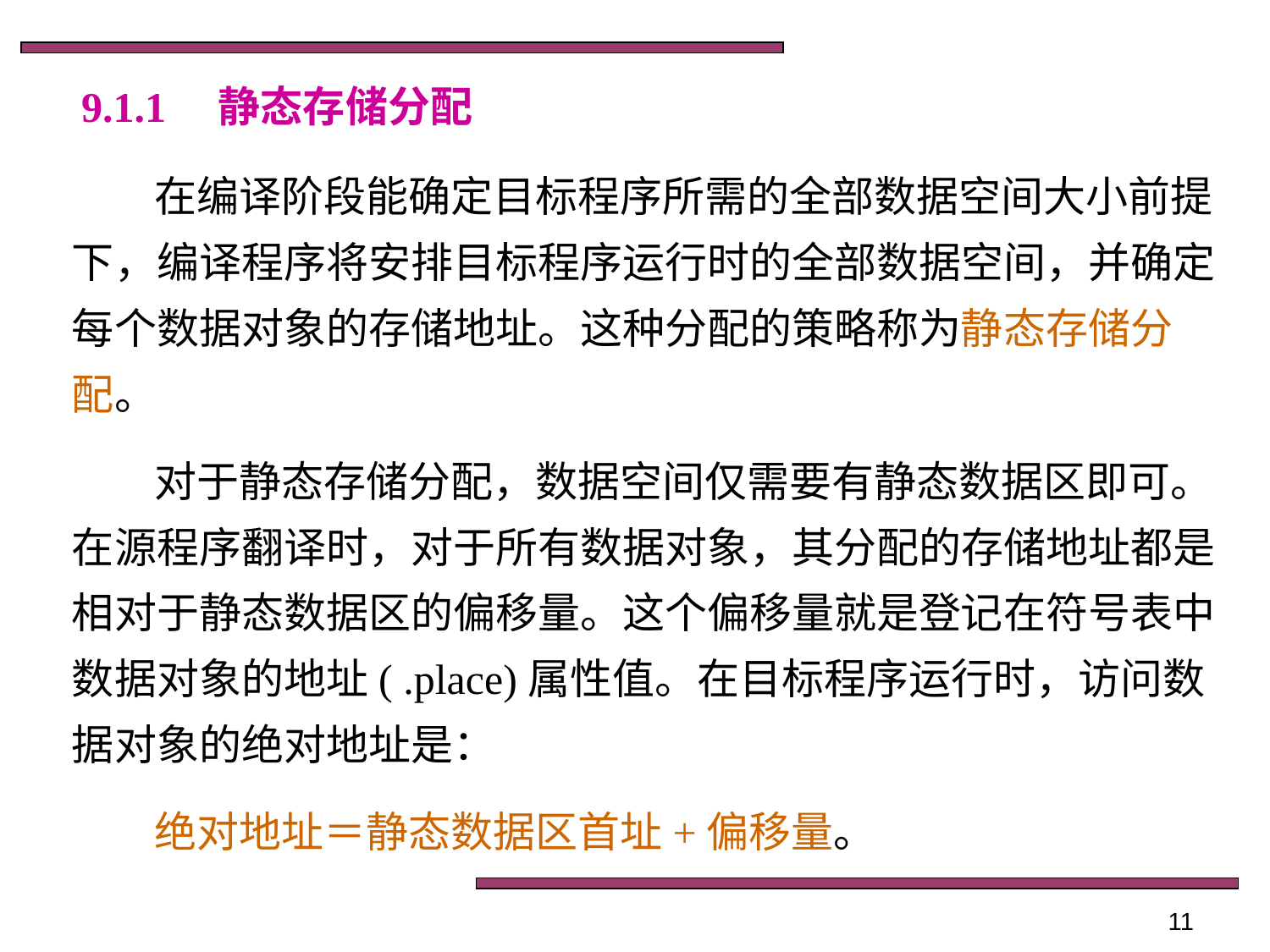

# 9.1.1　静态存储分配
在编译阶段能确定目标程序所需的全部数据空间大小前提下，编译程序将安排目标程序运行时的全部数据空间，并确定每个数据对象的存储地址。这种分配的策略称为静态存储分配。
对于静态存储分配，数据空间仅需要有静态数据区即可。在源程序翻译时，对于所有数据对象，其分配的存储地址都是相对于静态数据区的偏移量。这个偏移量就是登记在符号表中数据对象的地址( .place)属性值。在目标程序运行时，访问数据对象的绝对地址是：
绝对地址＝静态数据区首址+偏移量。
11